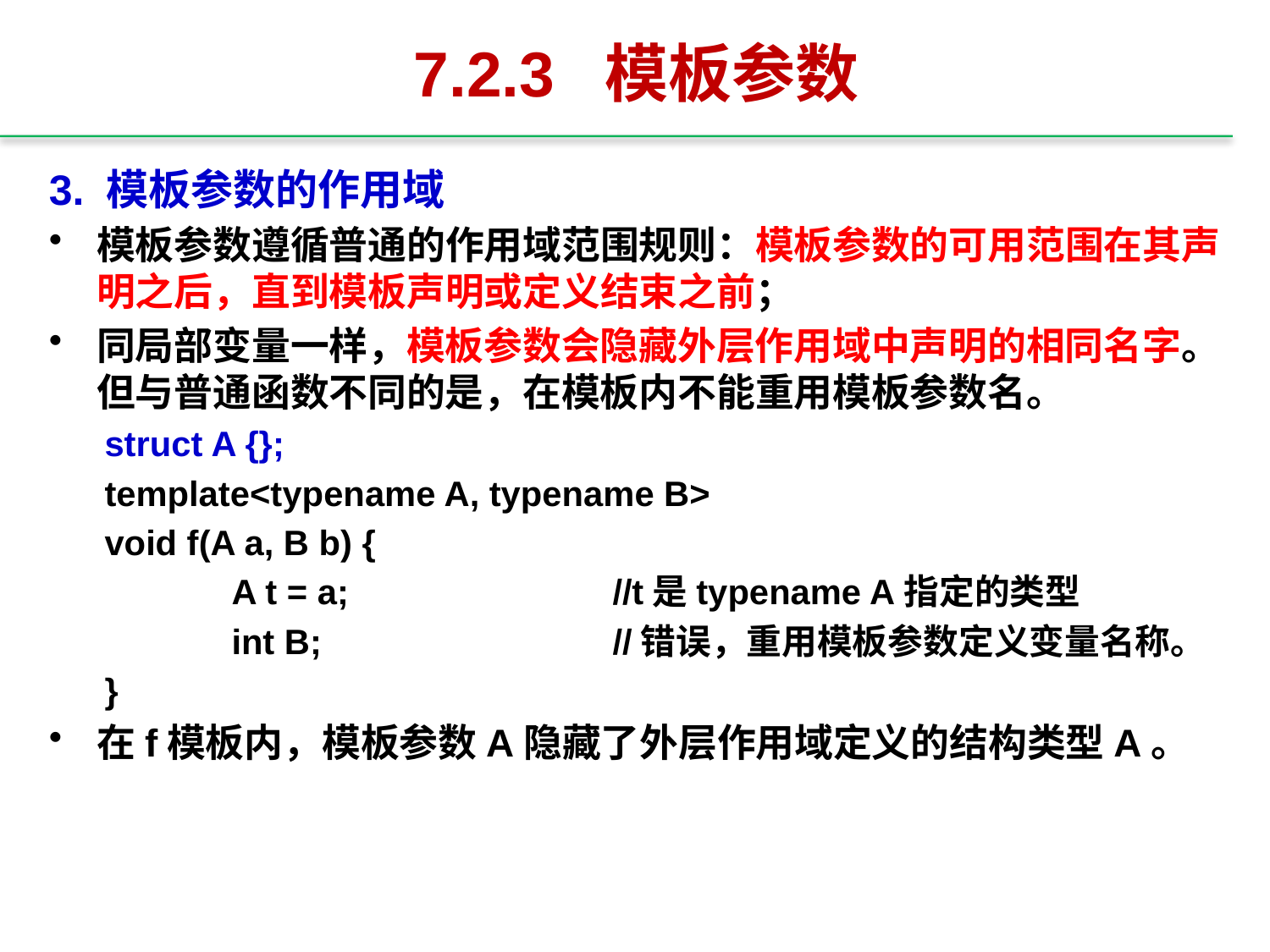

# 7.2.3  模板参数
3. 模板参数的作用域
模板参数遵循普通的作用域范围规则：模板参数的可用范围在其声明之后，直到模板声明或定义结束之前；
同局部变量一样，模板参数会隐藏外层作用域中声明的相同名字。但与普通函数不同的是，在模板内不能重用模板参数名。
struct A {};
template<typename A, typename B>
void f(A a, B b) {
	A t = a;             		//t是typename A指定的类型
	int B;                         	//错误，重用模板参数定义变量名称。
}
在f模板内，模板参数A隐藏了外层作用域定义的结构类型A。